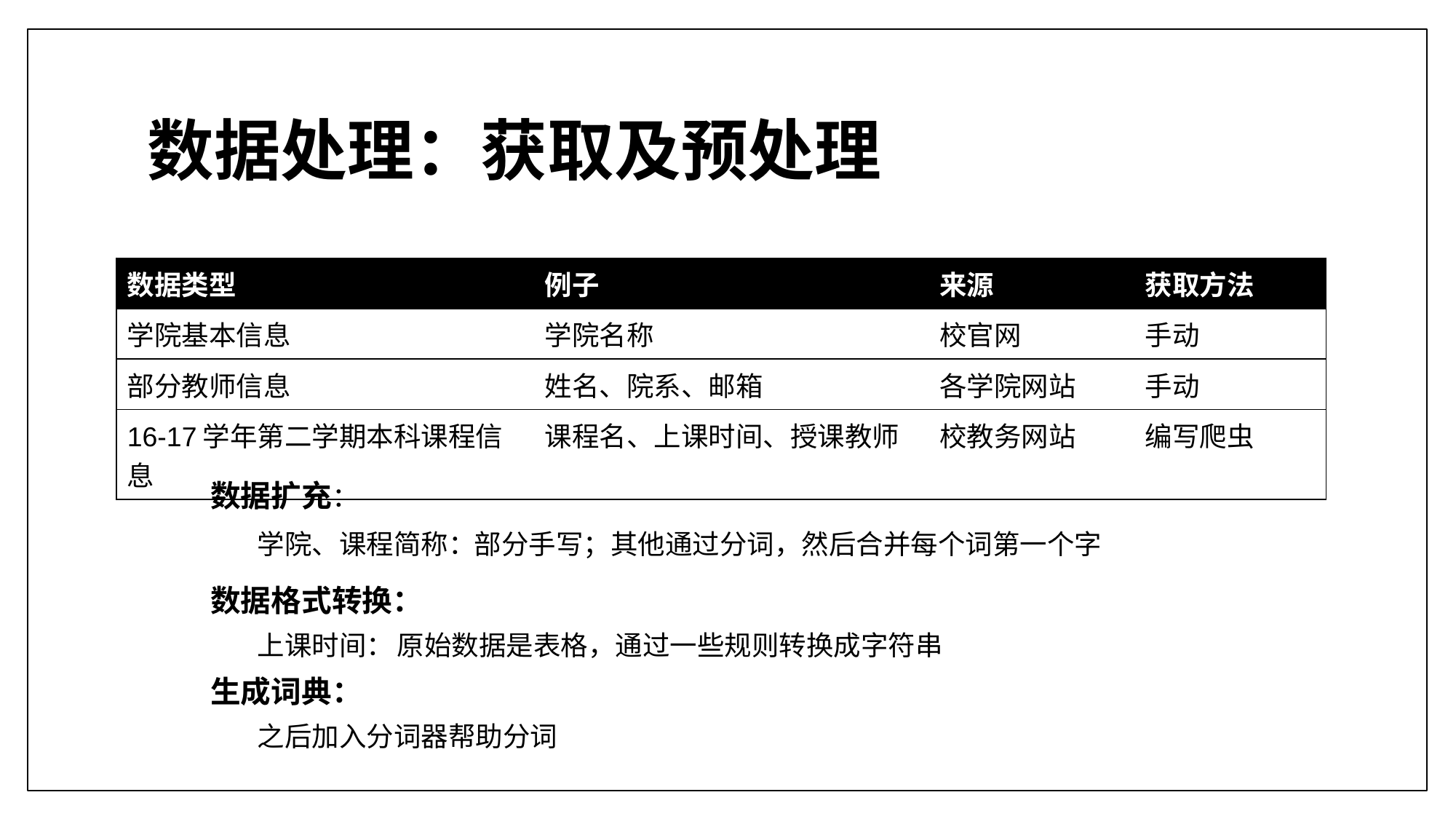

# 数据处理：获取及预处理
| 数据类型 | 例子 | 来源 | 获取方法 |
| --- | --- | --- | --- |
| 学院基本信息 | 学院名称 | 校官网 | 手动 |
| 部分教师信息 | 姓名、院系、邮箱 | 各学院网站 | 手动 |
| 16-17学年第二学期本科课程信息 | 课程名、上课时间、授课教师 | 校教务网站 | 编写爬虫 |
数据扩充：
学院、课程简称：
部分手写；其他通过分词，然后合并每个词第一个字
数据格式转换：
上课时间：
原始数据是表格，通过一些规则转换成字符串
生成词典：

之后加入分词器帮助分词